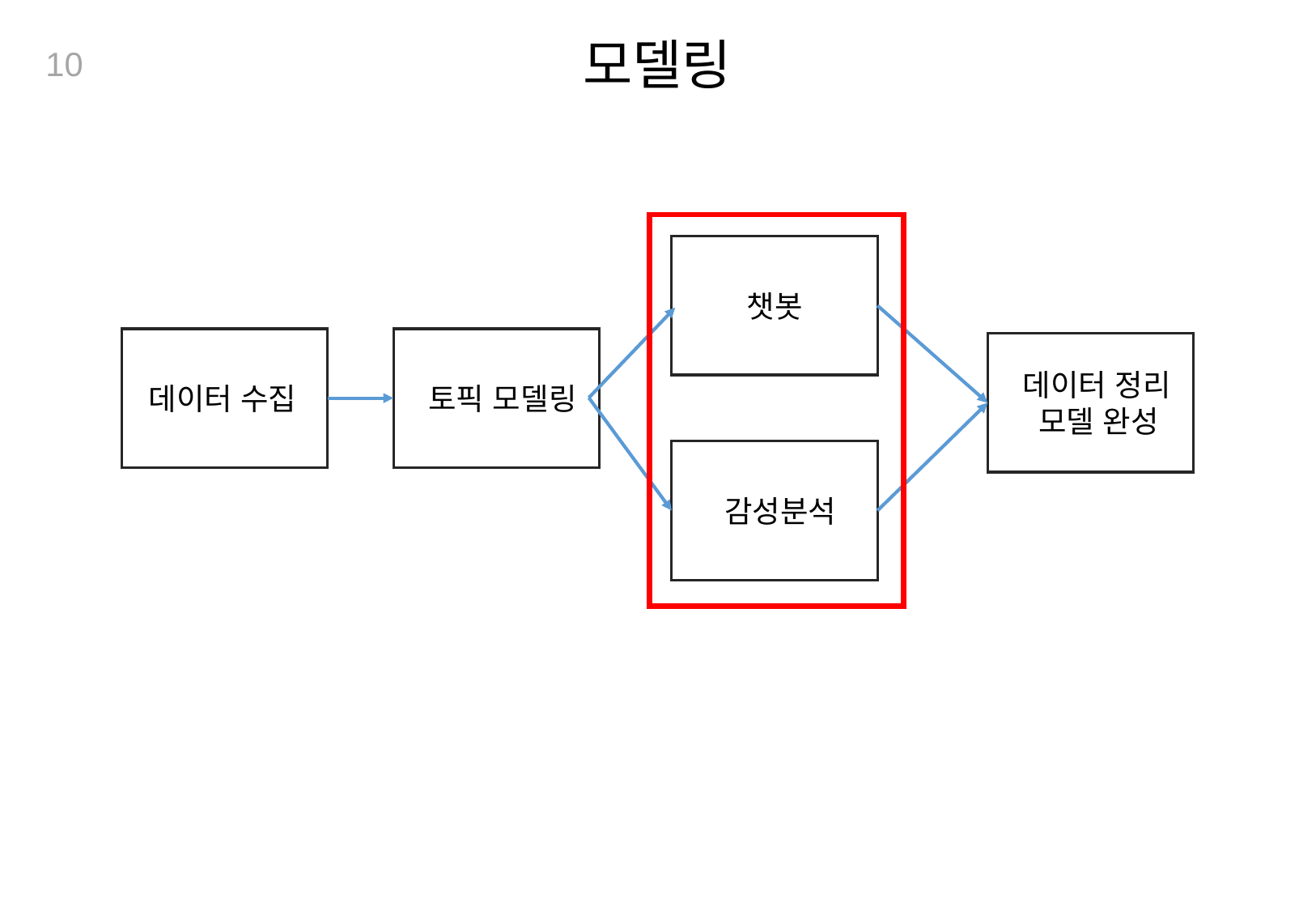

모델링
10

챗봇
Transformer

데이터 수집

토픽 모델링

데이터 정리
 모델 완성

감성분석